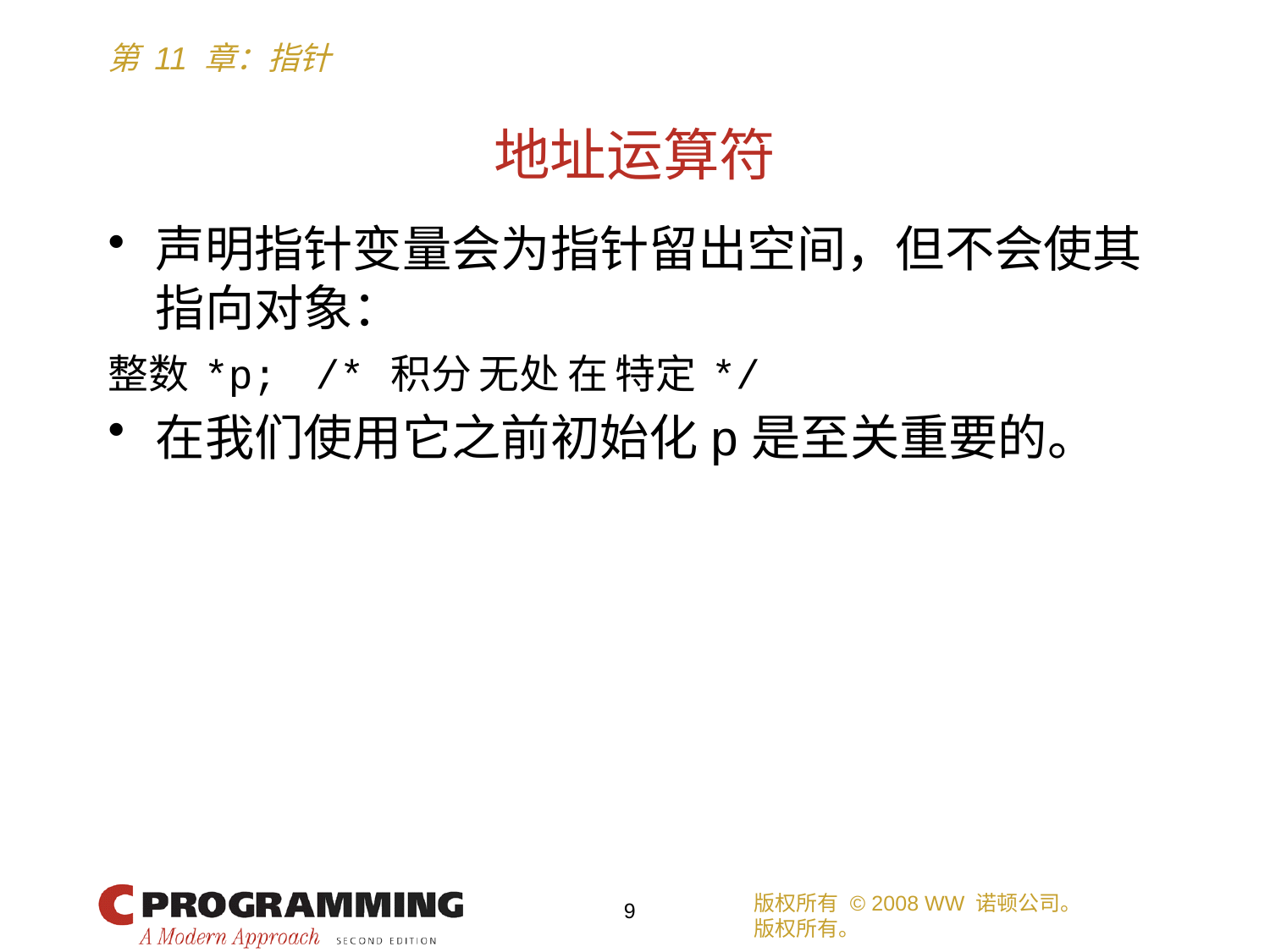

# 地址运算符
声明指针变量会为指针留出空间，但不会使其指向对象：
整数 *p;  /* 积分 无处 在 特定 */
在我们使用它之前初始化p是至关重要的。
版权所有 © 2008 WW 诺顿公司。
版权所有。
9